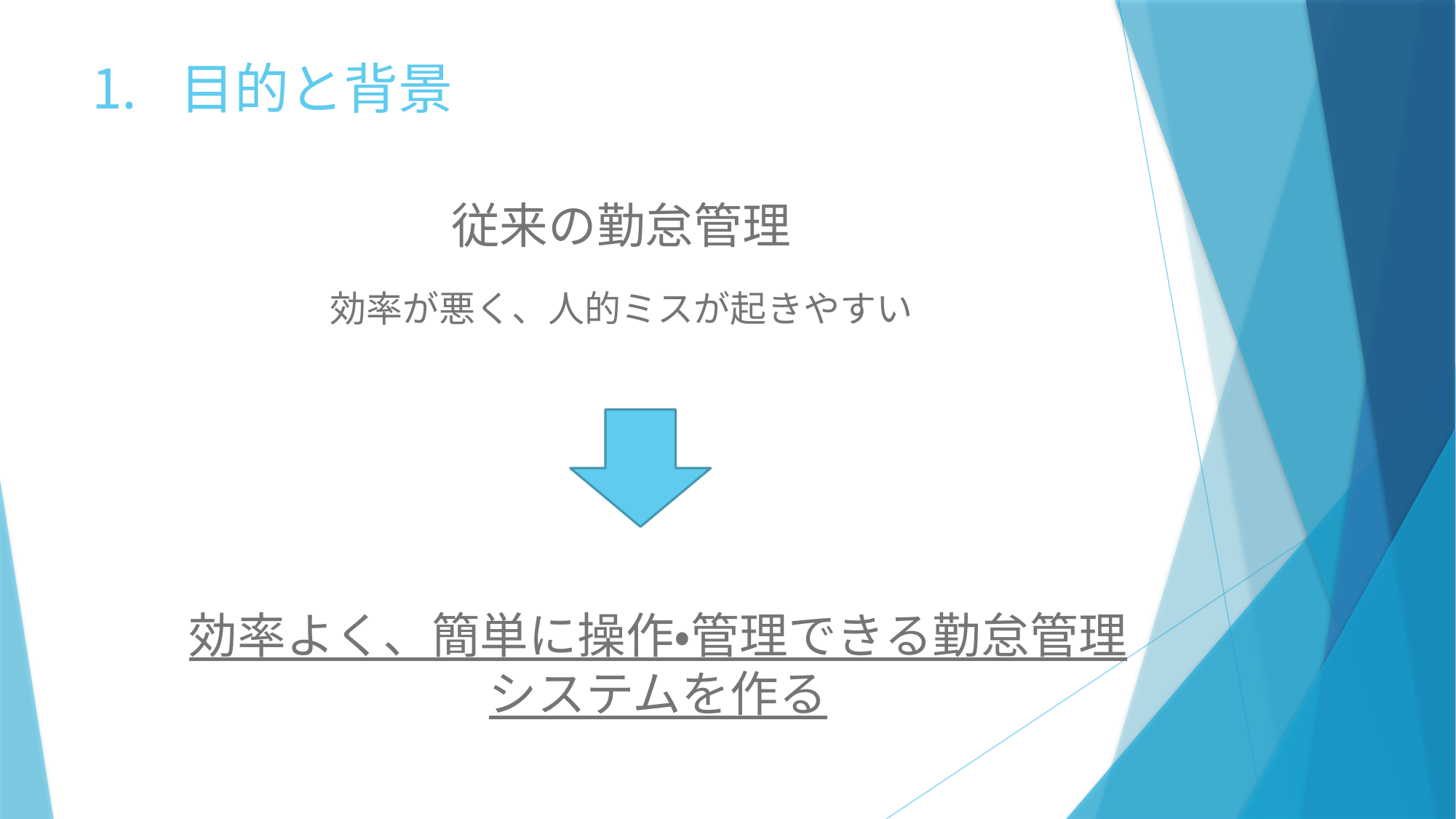

# 目的と背景
従来の勤怠管理

効率が悪く、人的ミスが起きやすい

効率よく、簡単に操作・管理できる勤怠管理システムを作る